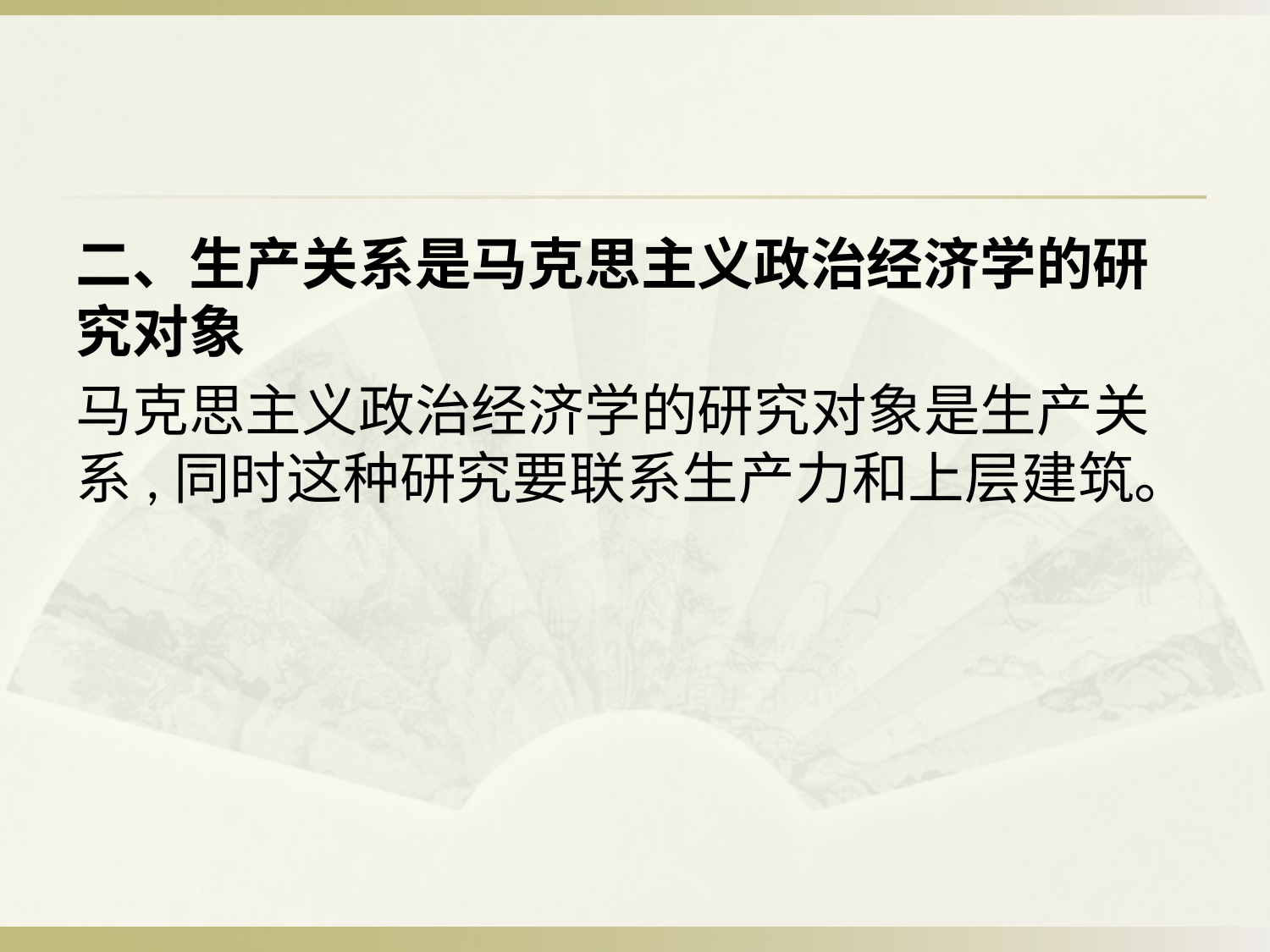

#
二、生产关系是马克思主义政治经济学的研究对象
马克思主义政治经济学的研究对象是生产关系,同时这种研究要联系生产力和上层建筑。